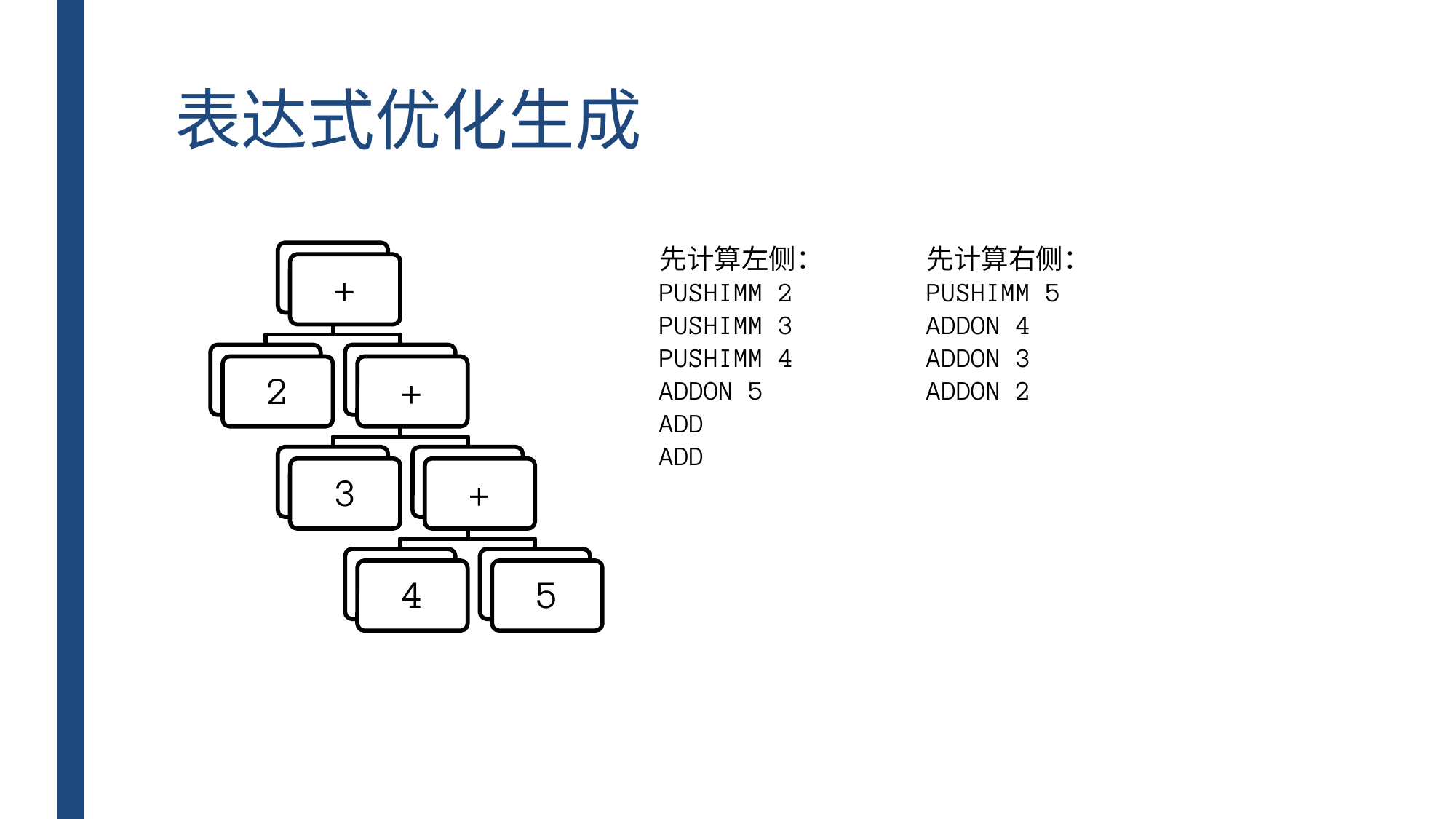

# 表达式优化生成
先计算右侧：
PUSHIMM 5
ADDON 4
ADDON 3
ADDON 2
+
2
+
3
+
4
5
先计算左侧：
PUSHIMM 2
PUSHIMM 3
PUSHIMM 4
ADDON 5
ADD
ADD